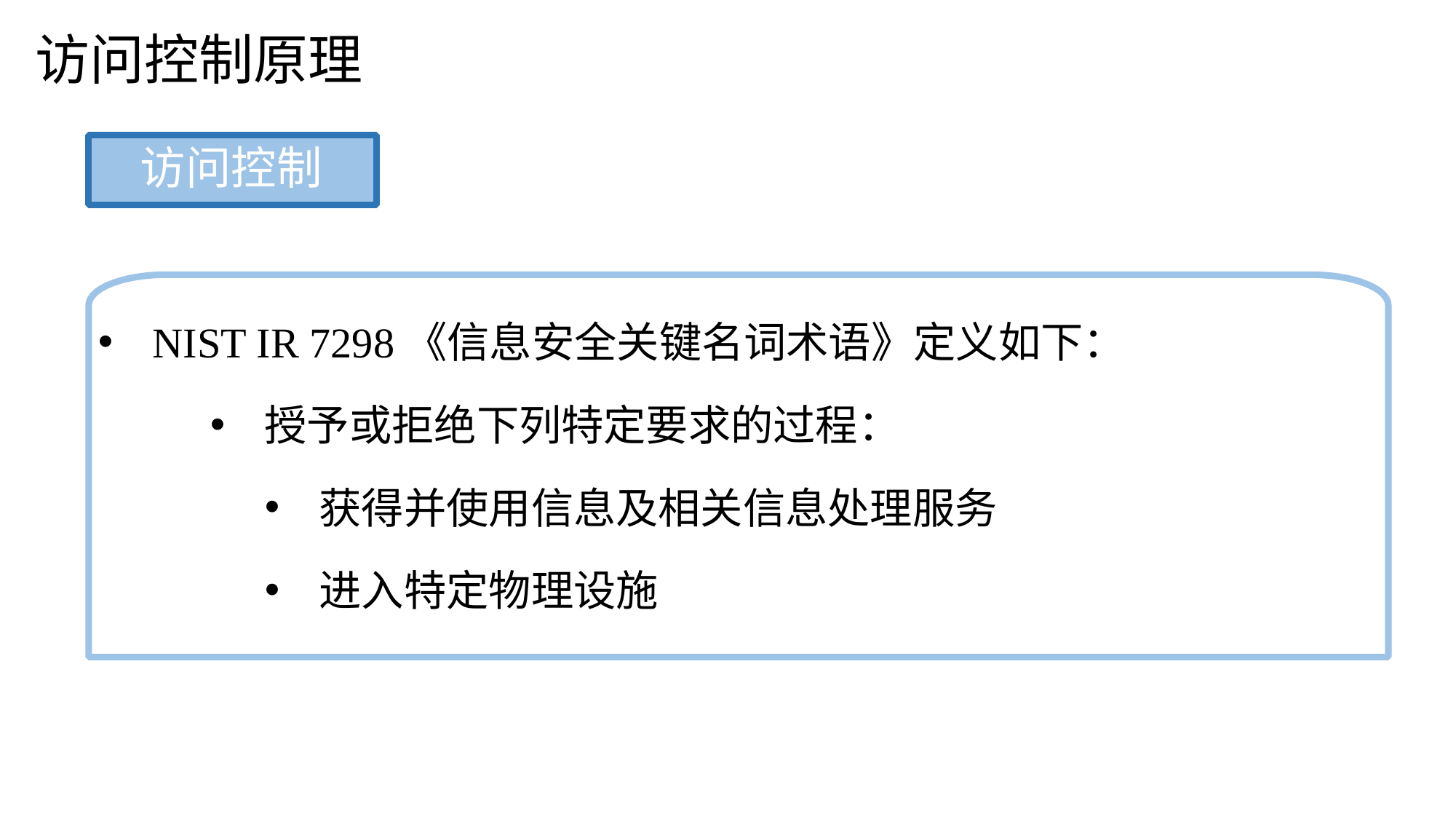

访问控制原理
访问控制
NIST IR 7298《信息安全关键名词术语》定义如下：
授予或拒绝下列特定要求的过程：
获得并使用信息及相关信息处理服务
进入特定物理设施